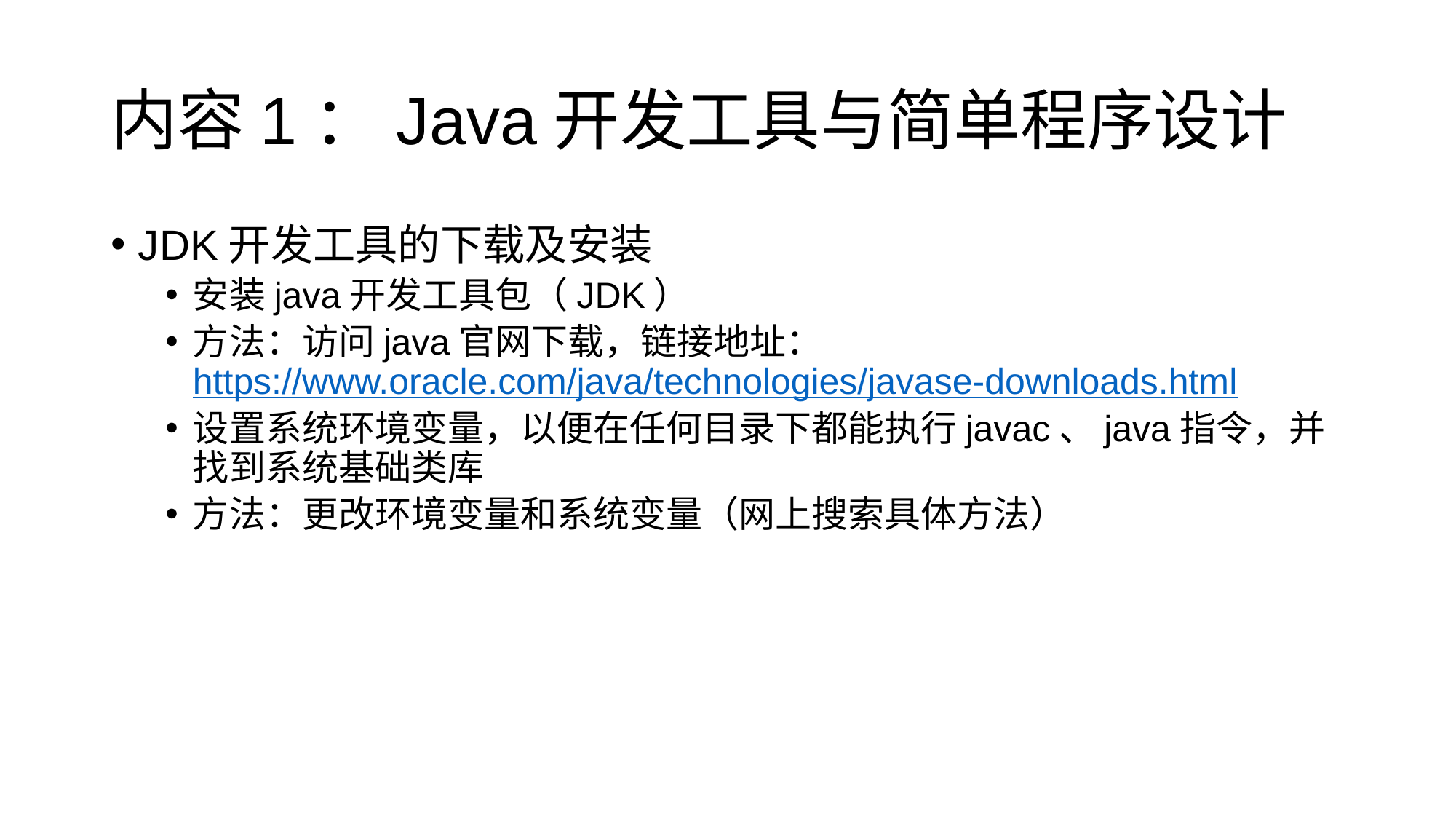

# 内容1：Java开发工具与简单程序设计
JDK开发工具的下载及安装
安装java开发工具包（JDK）
方法：访问java官网下载，链接地址：https://www.oracle.com/java/technologies/javase-downloads.html
设置系统环境变量，以便在任何目录下都能执行javac、java指令，并找到系统基础类库
方法：更改环境变量和系统变量（网上搜索具体方法）